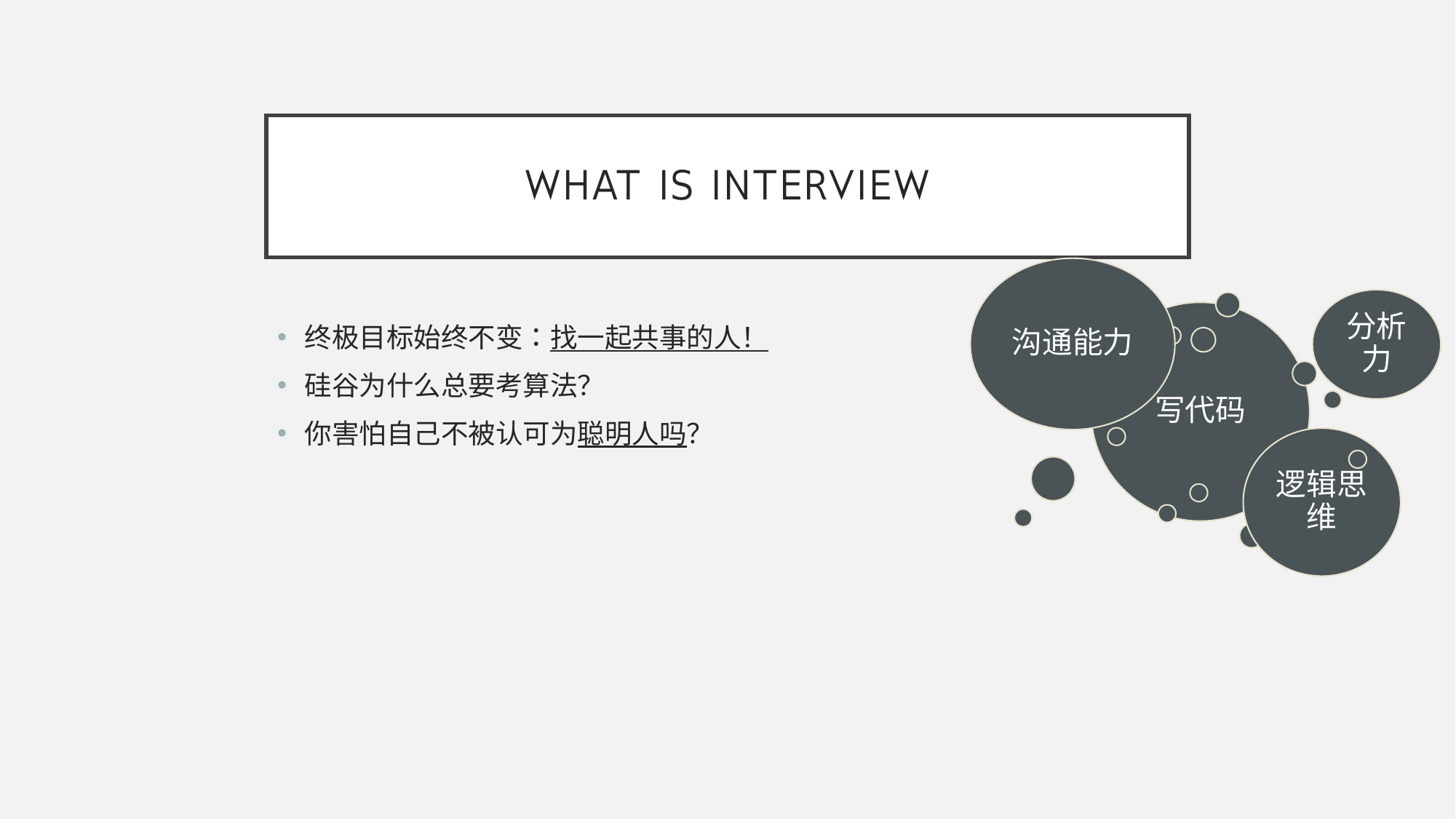

# What is Interview
写代码
沟通能力
分析力
逻辑思维
终极目标始终不变：找一起共事的人！
硅谷为什么总要考算法？
你害怕自己不被认可为聪明人吗？